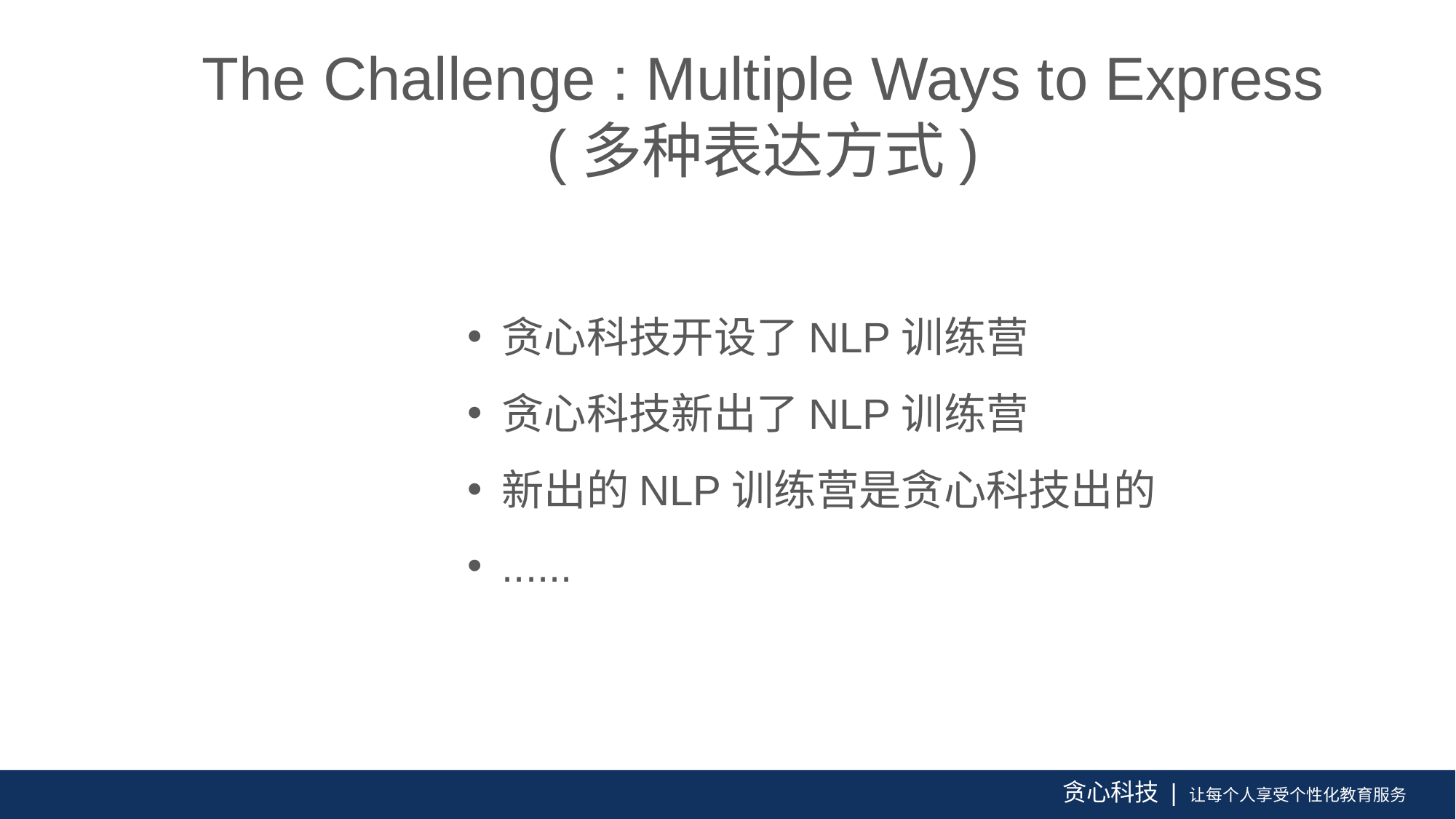

The Challenge : Multiple Ways to Express (多种表达方式)
贪心科技开设了NLP训练营
贪心科技新出了NLP训练营
新出的NLP训练营是贪心科技出的
......